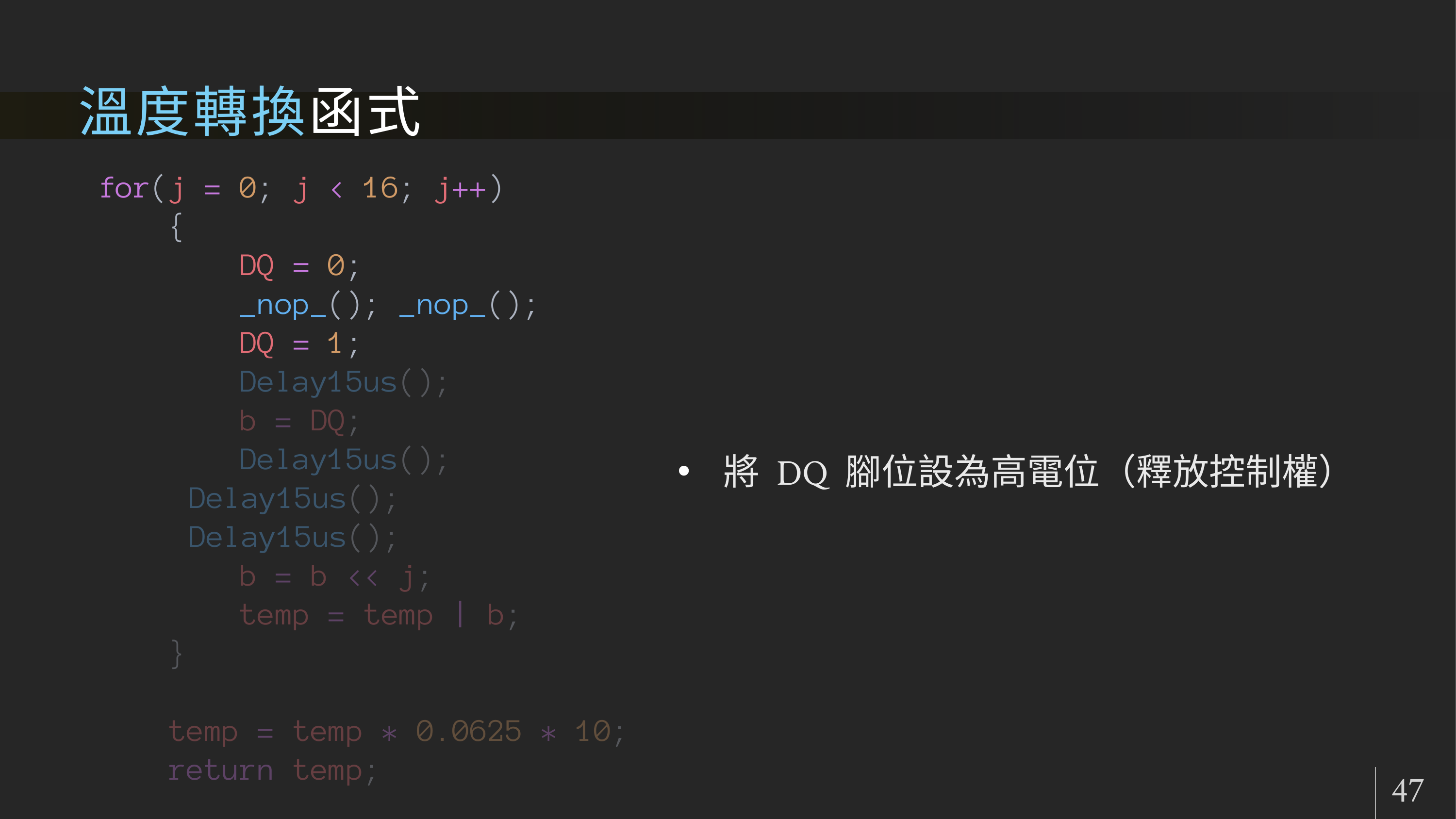

# 溫度轉換函式
for(j = 0; j < 16; j++)
    {
        DQ = 0;
        _nop_(); _nop_();
        DQ = 1;
        Delay15us();
        b = DQ;
        Delay15us();
	 Delay15us();
	 Delay15us();
        b = b << j;
        temp = temp | b;
    }
    temp = temp * 0.0625 * 10;
    return temp;

將 DQ 腳位設為高電位（釋放控制權）

47